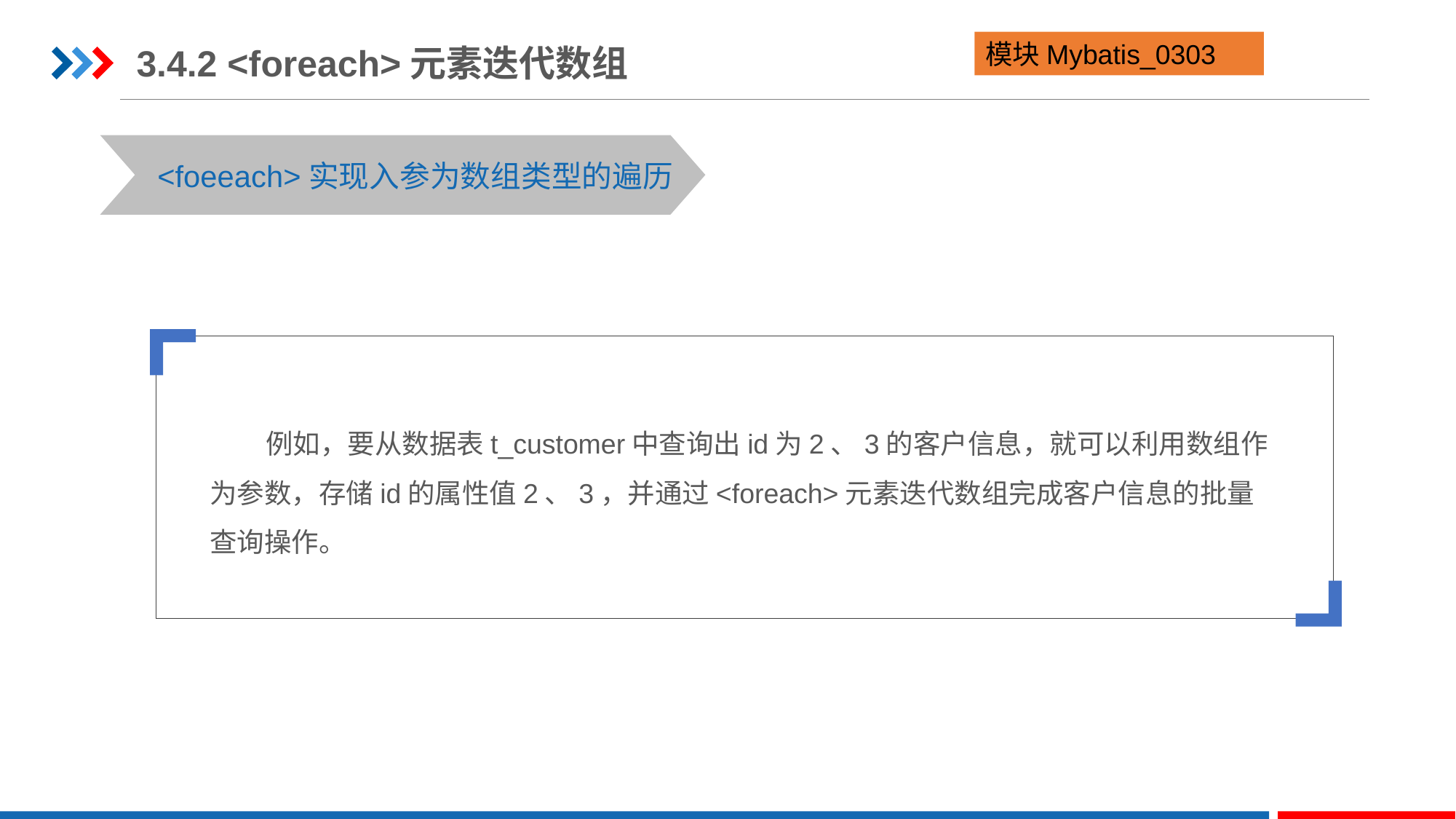

3.4.2 <foreach>元素迭代数组
模块Mybatis_0303

STEP  01
STEP  03
<foeeach>实现入参为数组类型的遍历

        例如，要从数据表t_customer中查询出id为2、3的客户信息，就可以利用数组作为参数，存储id的属性值2、3，并通过<foreach>元素迭代数组完成客户信息的批量查询操作。